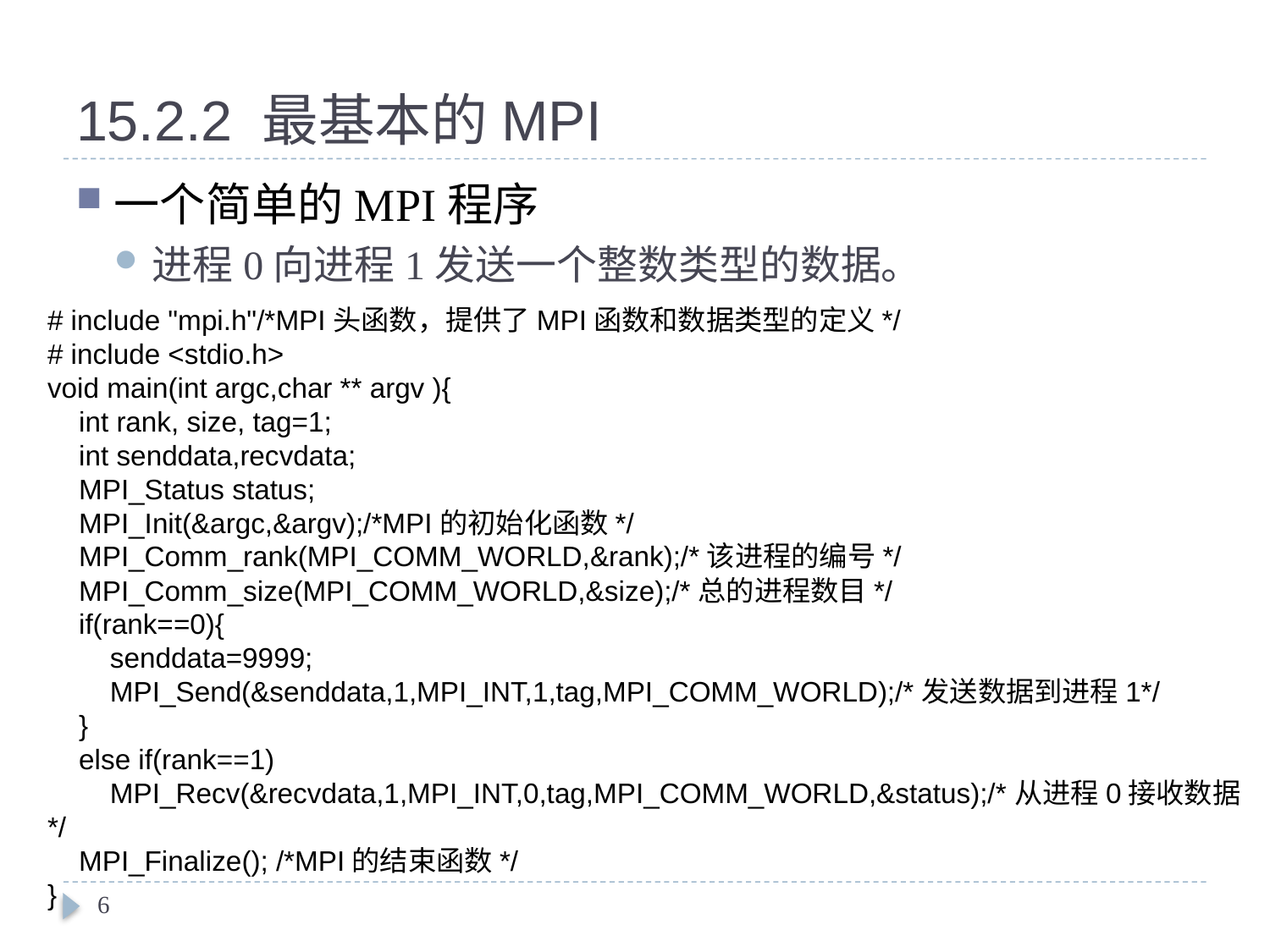

# 15.2.2 最基本的MPI
一个简单的MPI程序
进程0向进程1发送一个整数类型的数据。
# include "mpi.h"/*MPI头函数，提供了MPI函数和数据类型的定义*/
# include <stdio.h>
void main(int argc,char ** argv ){
    int rank, size, tag=1;
    int senddata,recvdata;
    MPI_Status status;
    MPI_Init(&argc,&argv);/*MPI的初始化函数*/
    MPI_Comm_rank(MPI_COMM_WORLD,&rank);/*该进程的编号*/
    MPI_Comm_size(MPI_COMM_WORLD,&size);/*总的进程数目*/
    if(rank==0){
        senddata=9999;
        MPI_Send(&senddata,1,MPI_INT,1,tag,MPI_COMM_WORLD);/*发送数据到进程1*/
    }
    else if(rank==1)
        MPI_Recv(&recvdata,1,MPI_INT,0,tag,MPI_COMM_WORLD,&status);/*从进程0接收数据*/
    MPI_Finalize(); /*MPI的结束函数*/
}
6